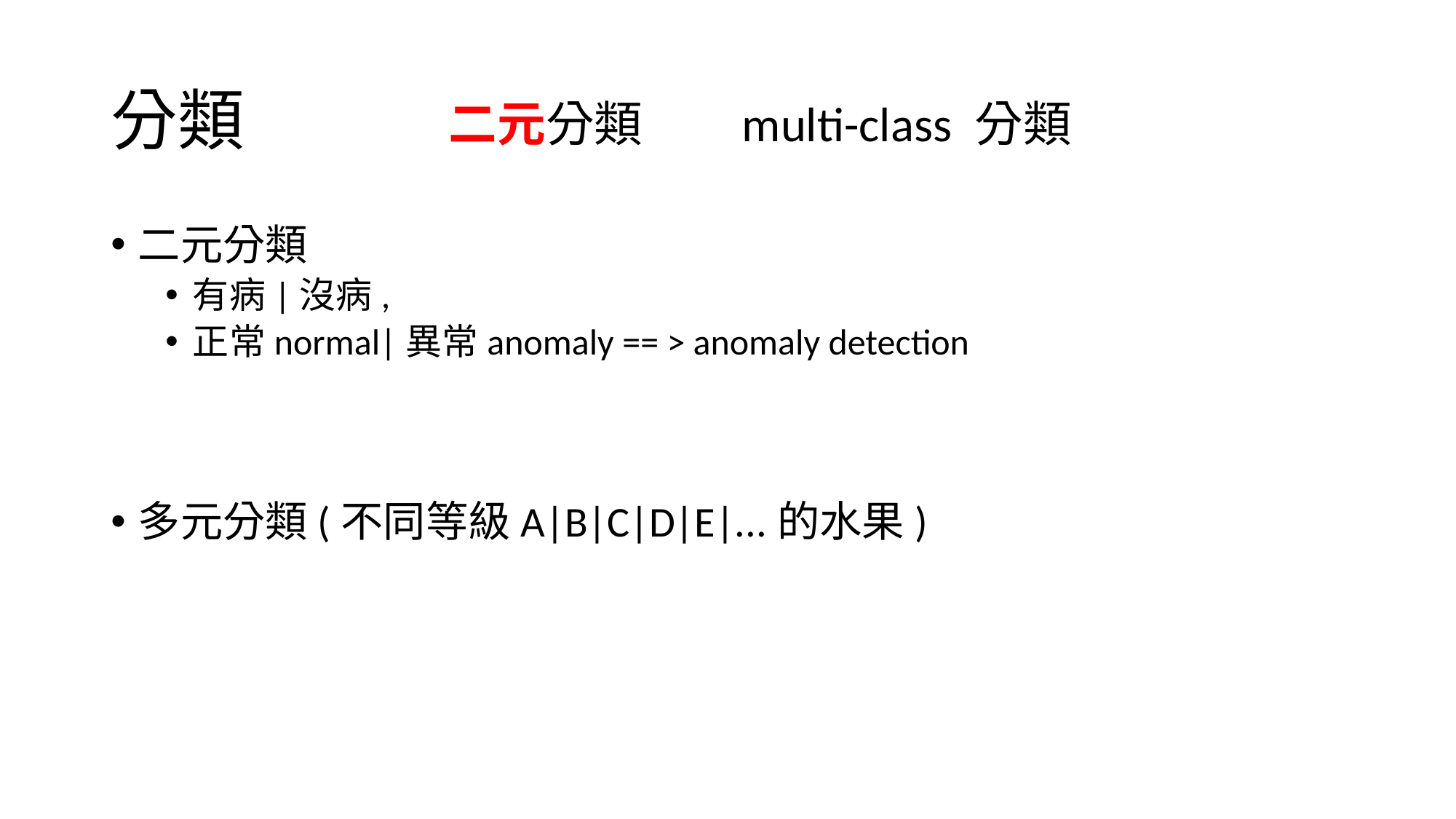

# 分類
二元分類        multi-class 分類
二元分類
有病|沒病,
正常normal|異常anomaly == > anomaly detection

多元分類(不同等級A|B|C|D|E|...的水果)